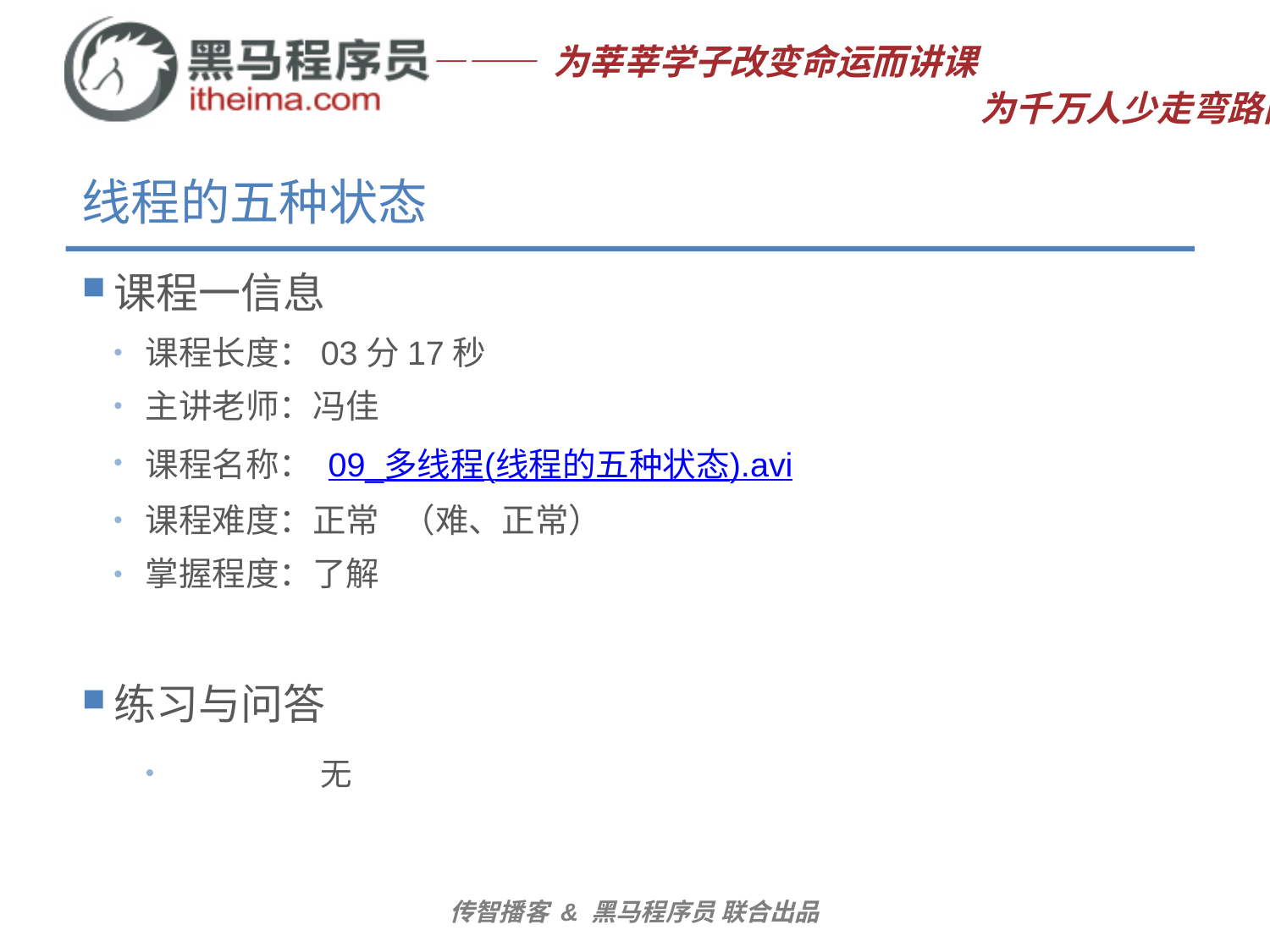

# 线程的五种状态
课程一信息
课程长度：03分17秒
主讲老师：冯佳
课程名称： 09_多线程(线程的五种状态).avi
课程难度：正常   （难、正常）
掌握程度：了解

练习与问答
	无